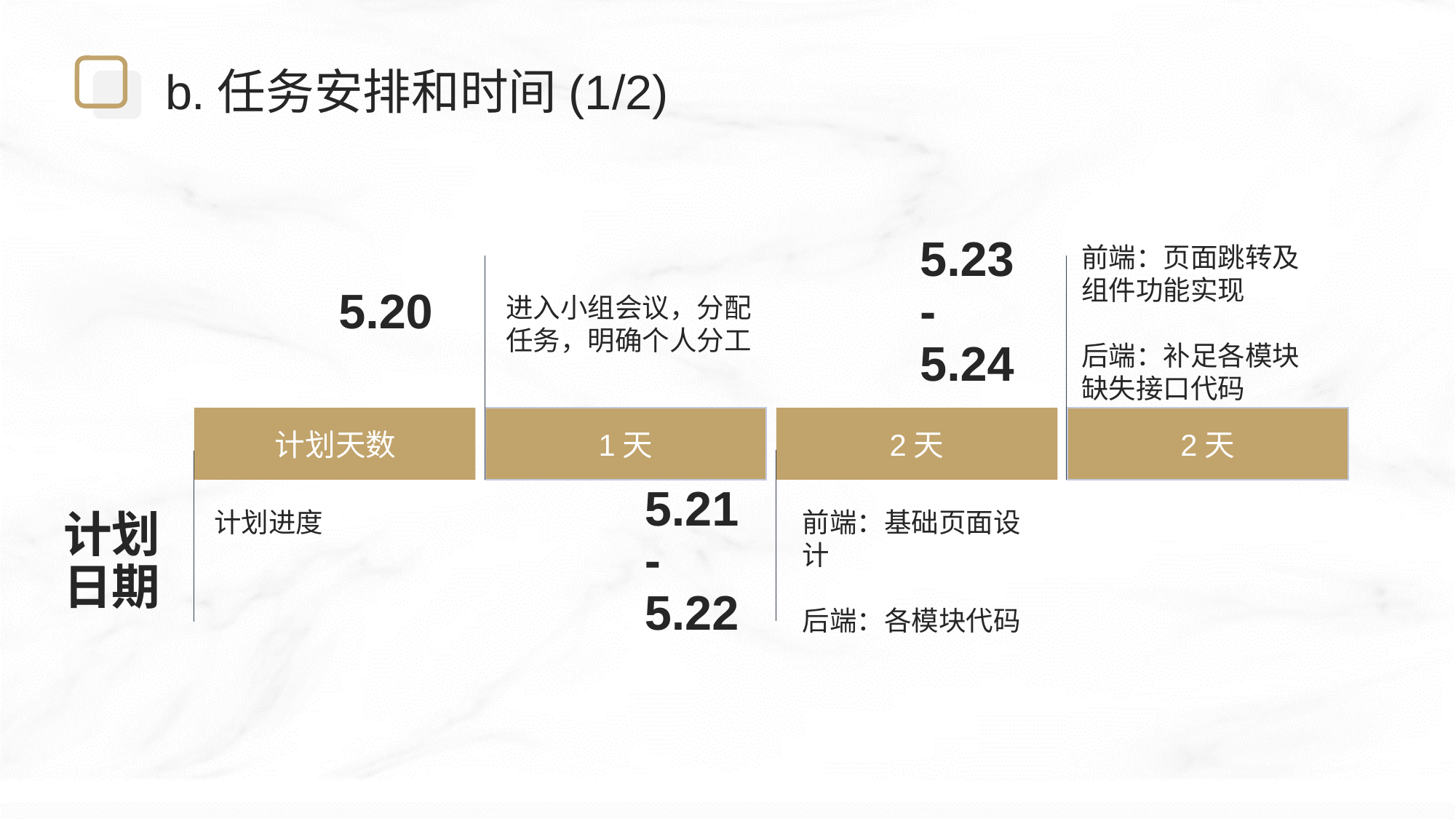

b.任务安排和时间(1/2)

前端：页面跳转及组件功能实现

后端：补足各模块缺失接口代码
5.20
5.23-5.24
进入小组会议，分配任务，明确个人分工

计划天数
1天
2天
2天
计划进度
前端：基础页面设计

后端：各模块代码
5.21
-5.22
计划日期